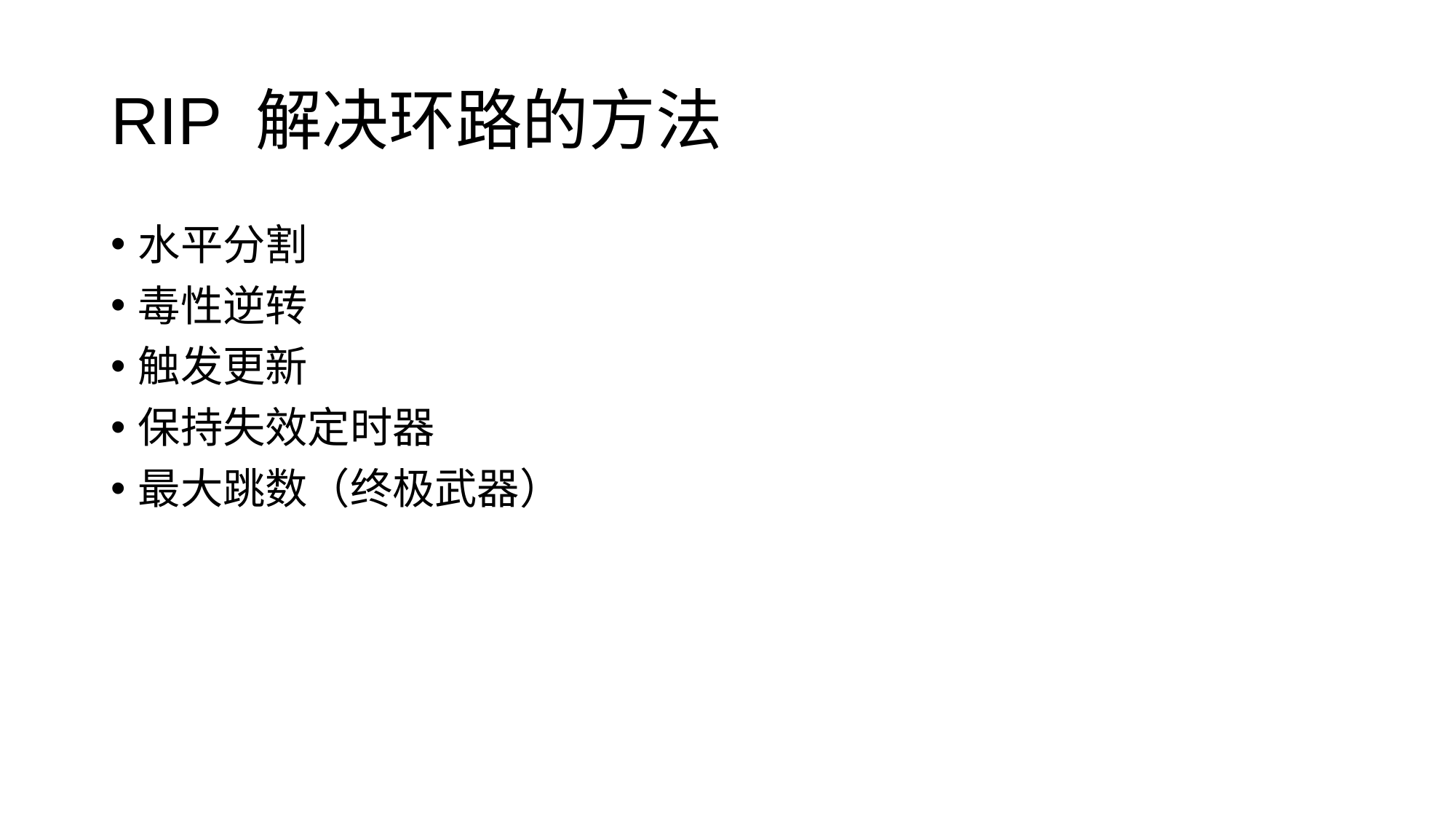

# RIP 解决环路的方法
水平分割
毒性逆转
触发更新
保持失效定时器
最大跳数（终极武器）